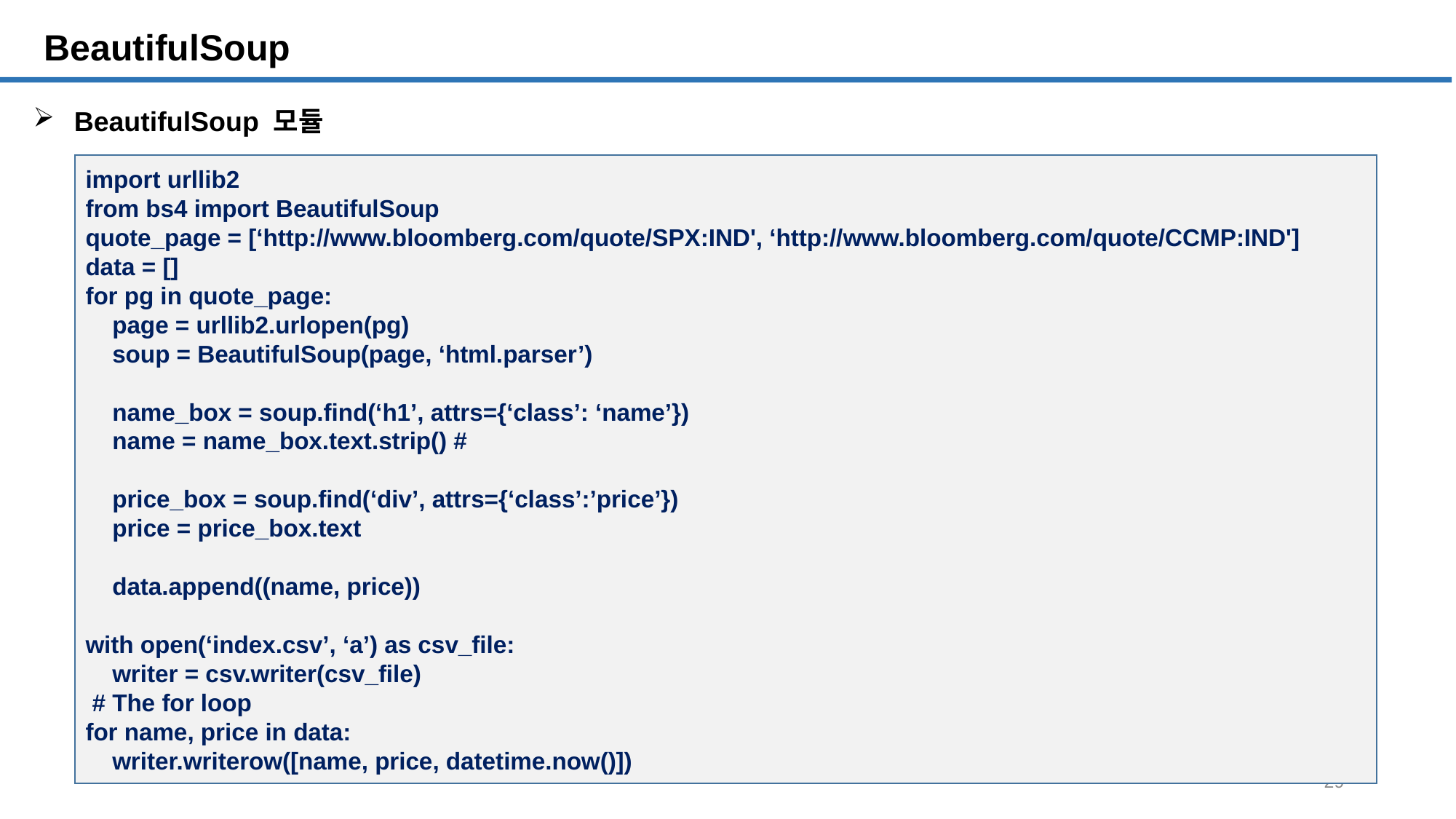

SQL 튜닝 개요
# BeautifulSoup

BeautifulSoup 모듈
import urllib2
from bs4 import BeautifulSoup
quote_page = [‘http://www.bloomberg.com/quote/SPX:IND', ‘http://www.bloomberg.com/quote/CCMP:IND']
data = []
for pg in quote_page:
    page = urllib2.urlopen(pg)
    soup = BeautifulSoup(page, ‘html.parser’)

    name_box = soup.find(‘h1’, attrs={‘class’: ‘name’})
    name = name_box.text.strip() #

    price_box = soup.find(‘div’, attrs={‘class’:’price’})
    price = price_box.text

    data.append((name, price))

with open(‘index.csv’, ‘a’) as csv_file:
    writer = csv.writer(csv_file)
 # The for loop
for name, price in data:
    writer.writerow([name, price, datetime.now()])
29